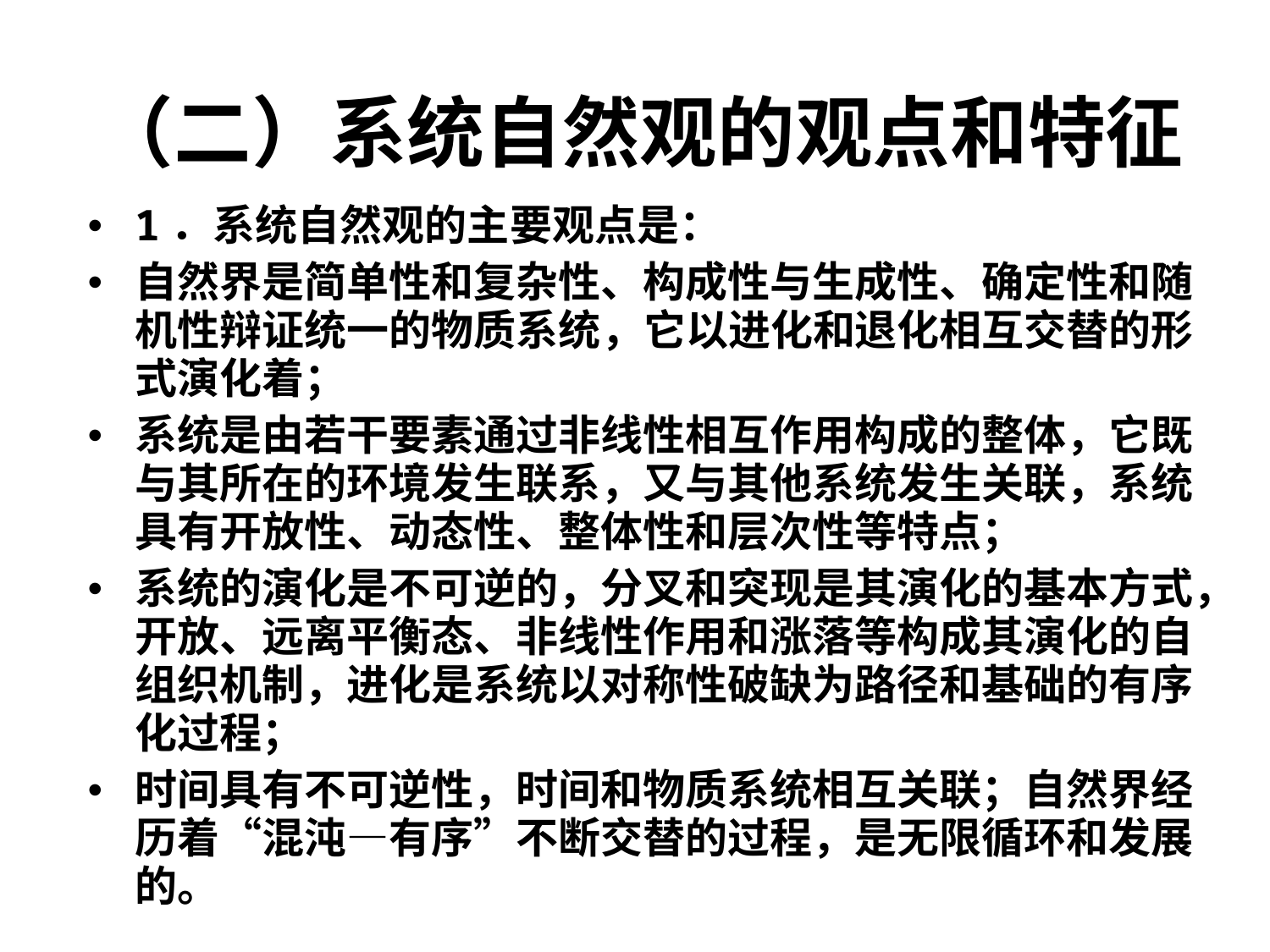

（二）系统自然观的观点和特征
1．系统自然观的主要观点是：
自然界是简单性和复杂性、构成性与生成性、确定性和随机性辩证统一的物质系统，它以进化和退化相互交替的形式演化着；
系统是由若干要素通过非线性相互作用构成的整体，它既与其所在的环境发生联系，又与其他系统发生关联，系统具有开放性、动态性、整体性和层次性等特点；
系统的演化是不可逆的，分叉和突现是其演化的基本方式，开放、远离平衡态、非线性作用和涨落等构成其演化的自组织机制，进化是系统以对称性破缺为路径和基础的有序化过程；
时间具有不可逆性，时间和物质系统相互关联；自然界经历着“混沌—有序”不断交替的过程，是无限循环和发展的。